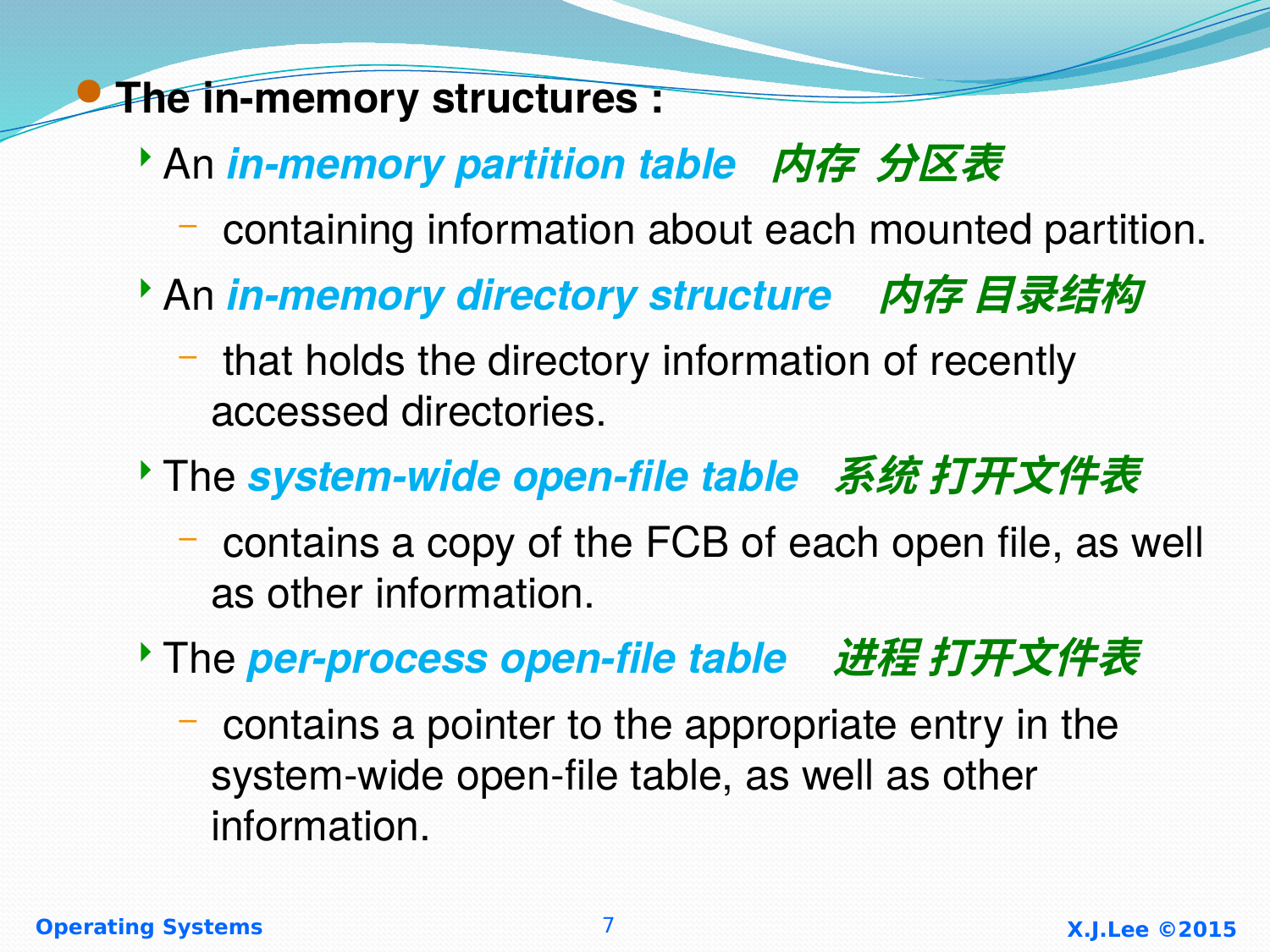

The in-memory structures :
An in-memory partition table  内存  分区表
 containing information about each mounted partition.
An in-memory directory structure   内存 目录结构
 that holds the directory information of recently accessed directories.
The system-wide open-file table  系统 打开文件表
 contains a copy of the FCB of each open file, as well as other information.
The per-process open-file table   进程 打开文件表
 contains a pointer to the appropriate entry in the system-wide open-file table, as well as other information.
Operating Systems
X.J.Lee ©2015
7